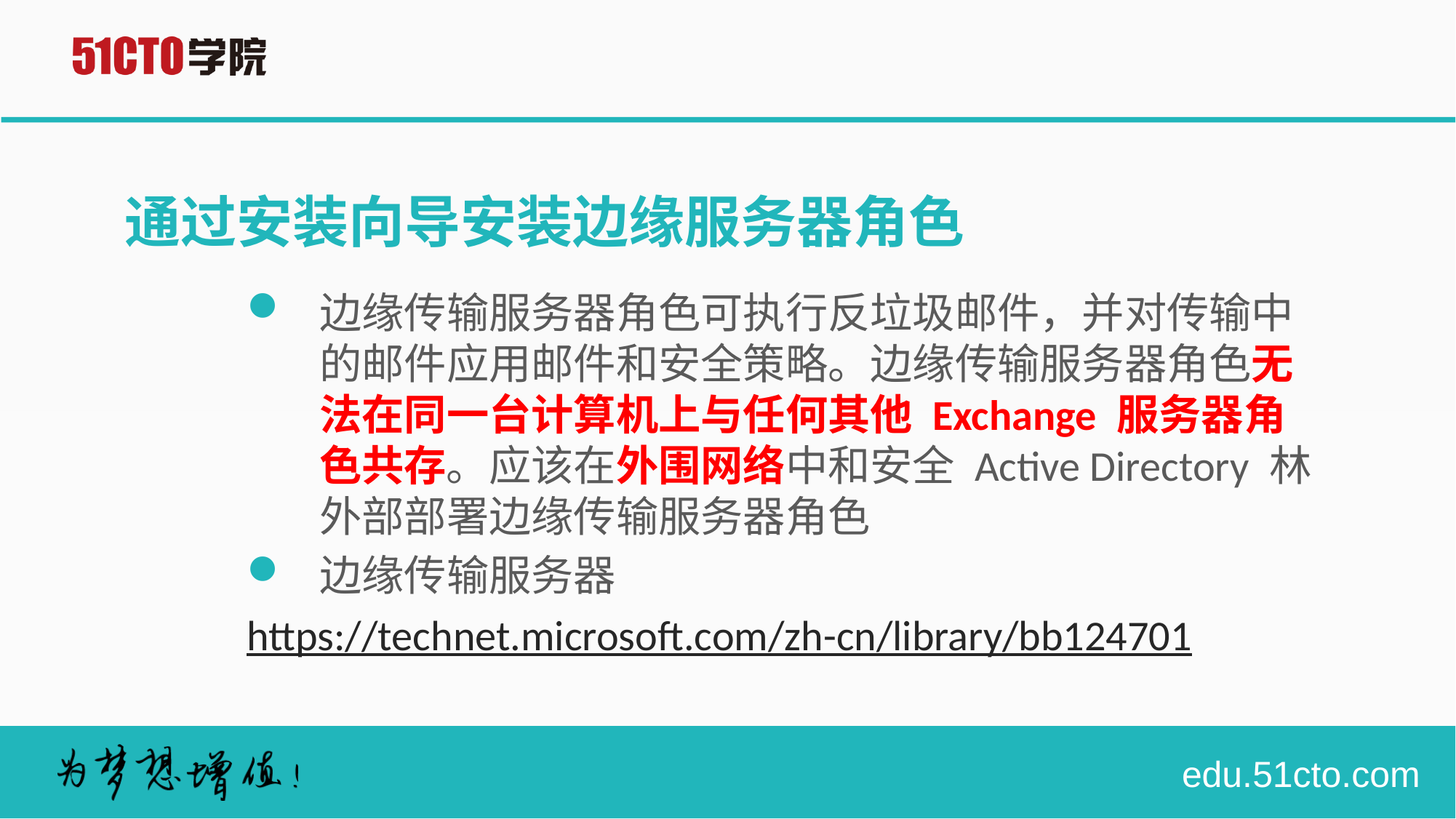

# 通过安装向导安装边缘服务器角色
边缘传输服务器角色可执行反垃圾邮件，并对传输中的邮件应用邮件和安全策略。边缘传输服务器角色无法在同一台计算机上与任何其他 Exchange 服务器角色共存。应该在外围网络中和安全 Active Directory 林外部部署边缘传输服务器角色
边缘传输服务器
https://technet.microsoft.com/zh-cn/library/bb124701